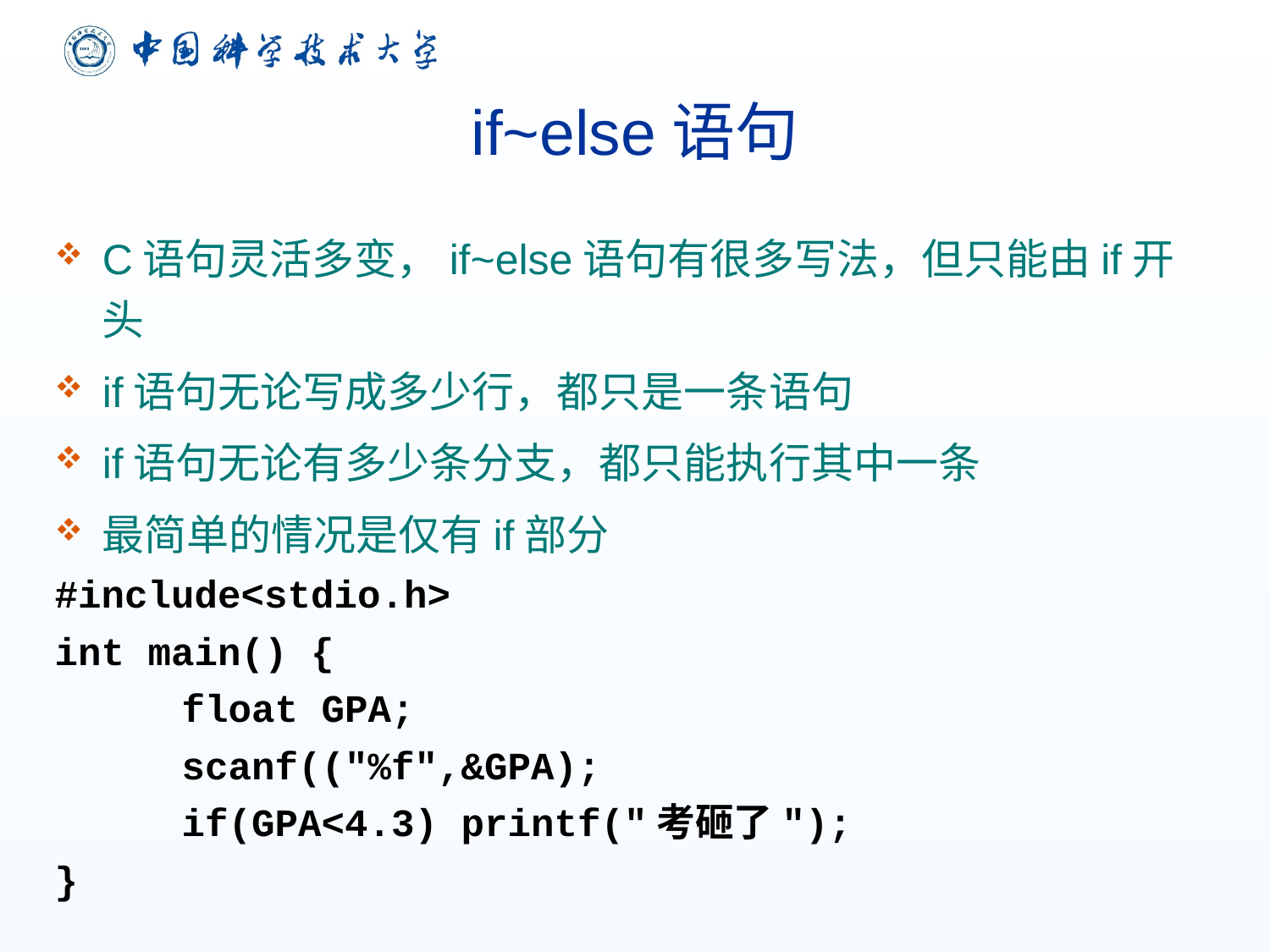

# if~else语句
C语句灵活多变，if~else语句有很多写法，但只能由if开头
if语句无论写成多少行，都只是一条语句
if语句无论有多少条分支，都只能执行其中一条
最简单的情况是仅有if部分
#include<stdio.h>
int main() {
	float GPA;
	scanf(("%f",&GPA);
	if(GPA<4.3) printf("考砸了");
}